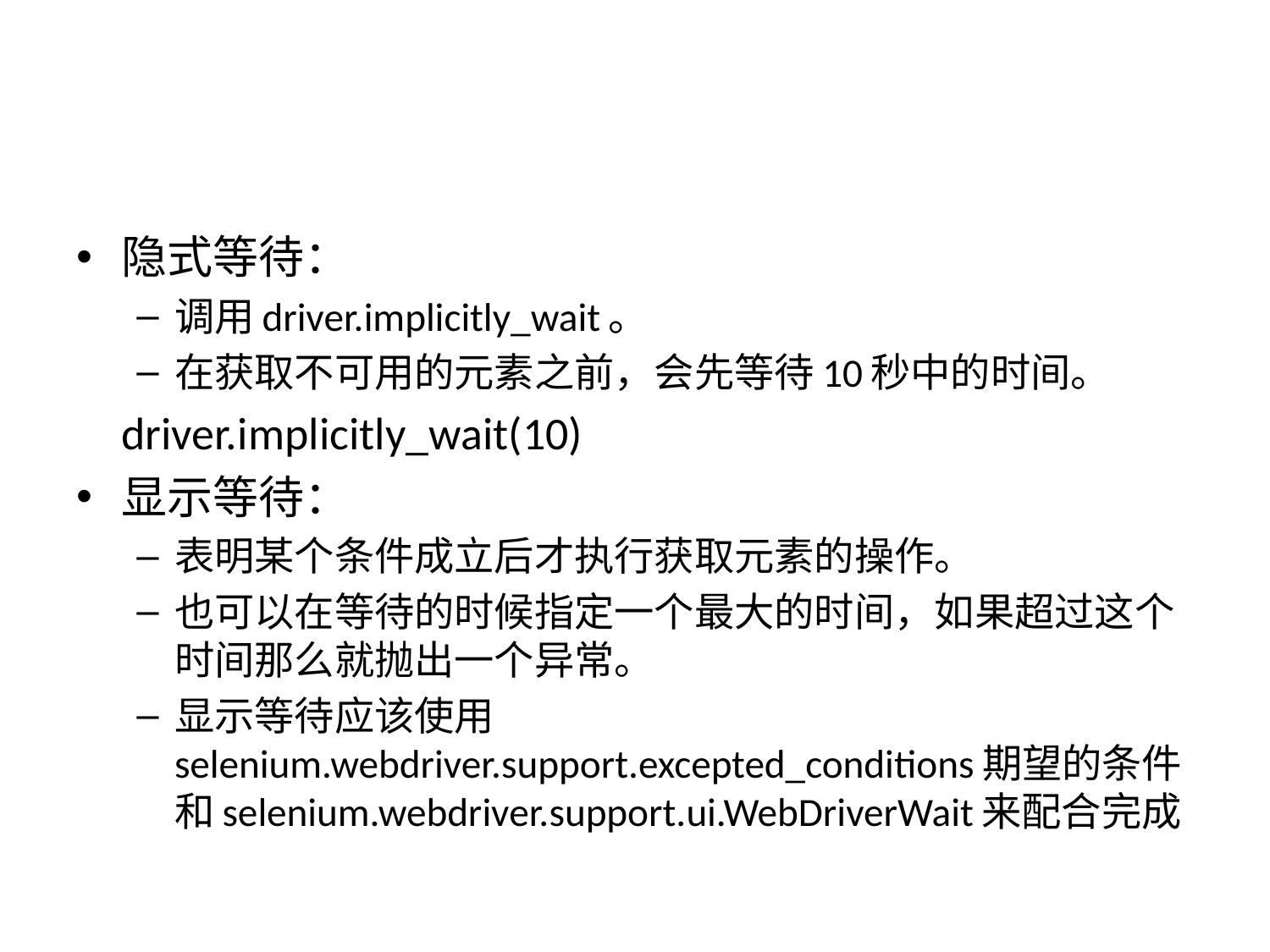

#
隐式等待：
调用driver.implicitly_wait。
在获取不可用的元素之前，会先等待10秒中的时间。
		driver.implicitly_wait(10)
显示等待：
表明某个条件成立后才执行获取元素的操作。
也可以在等待的时候指定一个最大的时间，如果超过这个时间那么就抛出一个异常。
显示等待应该使用selenium.webdriver.support.excepted_conditions期望的条件和selenium.webdriver.support.ui.WebDriverWait来配合完成